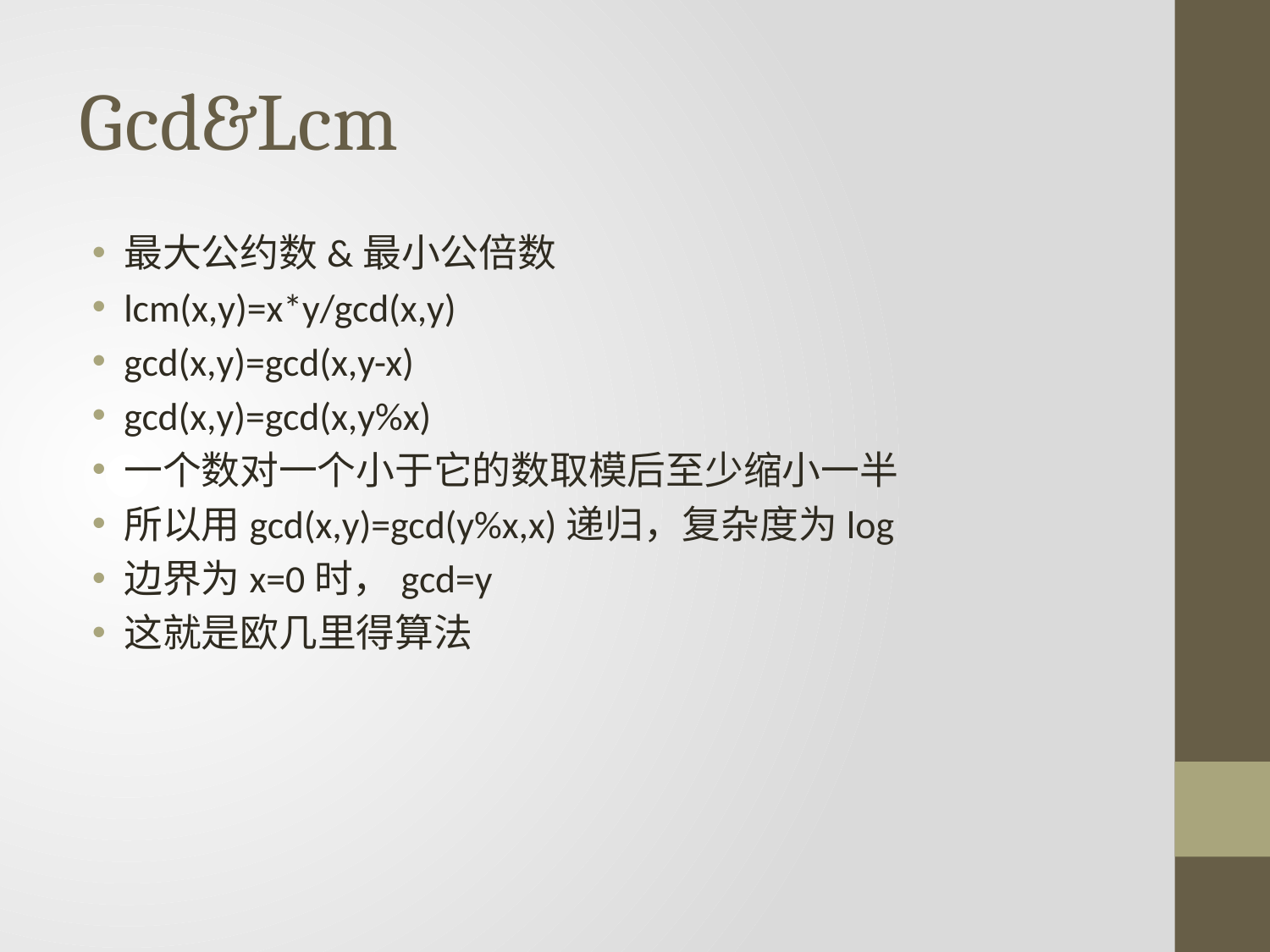

# Gcd&Lcm
最大公约数&最小公倍数
lcm(x,y)=x*y/gcd(x,y)
gcd(x,y)=gcd(x,y-x)
gcd(x,y)=gcd(x,y%x)
一个数对一个小于它的数取模后至少缩小一半
所以用gcd(x,y)=gcd(y%x,x)递归，复杂度为log
边界为x=0时，gcd=y
这就是欧几里得算法